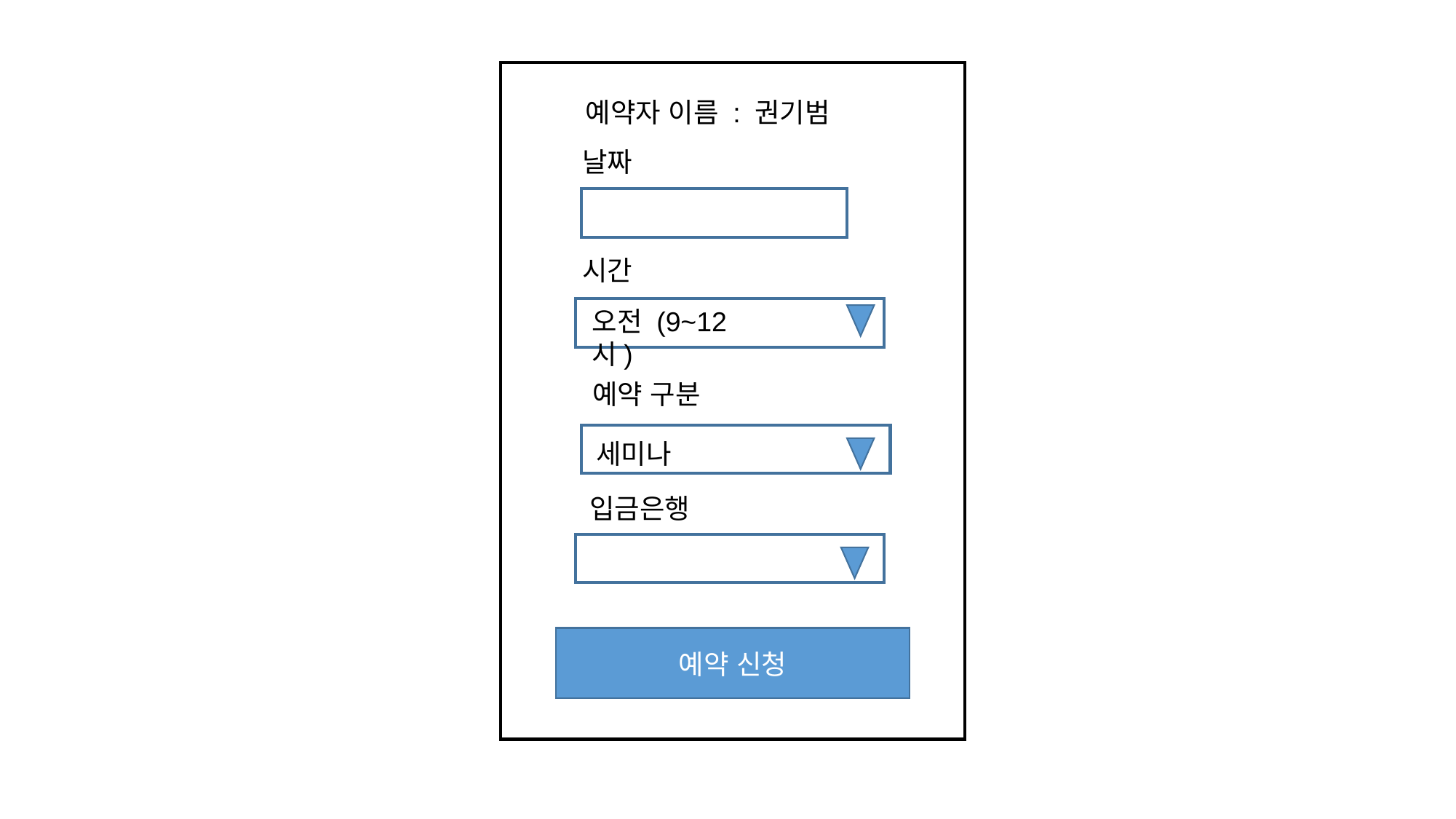

예약자 이름 : 권기범
날짜

시간

오전 (9~12시)

예약 구분

세미나

입금은행

예약 신청